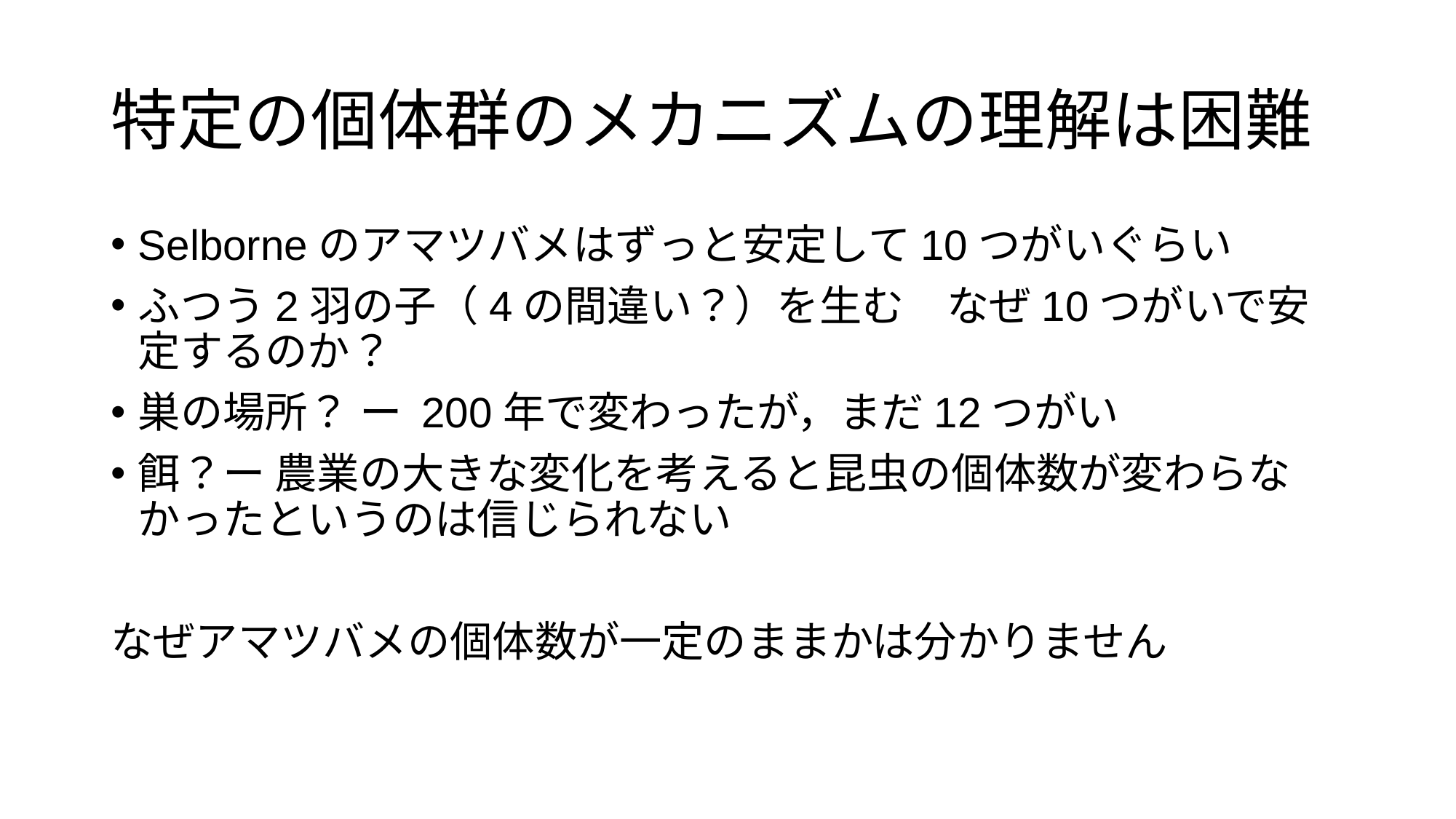

# 特定の個体群のメカニズムの理解は困難
Selborneのアマツバメはずっと安定して10つがいぐらい
ふつう2羽の子（4の間違い？）を生む　なぜ10つがいで安定するのか？
巣の場所？ ー 200年で変わったが，まだ12つがい
餌？ー 農業の大きな変化を考えると昆虫の個体数が変わらなかったというのは信じられない

なぜアマツバメの個体数が一定のままかは分かりません